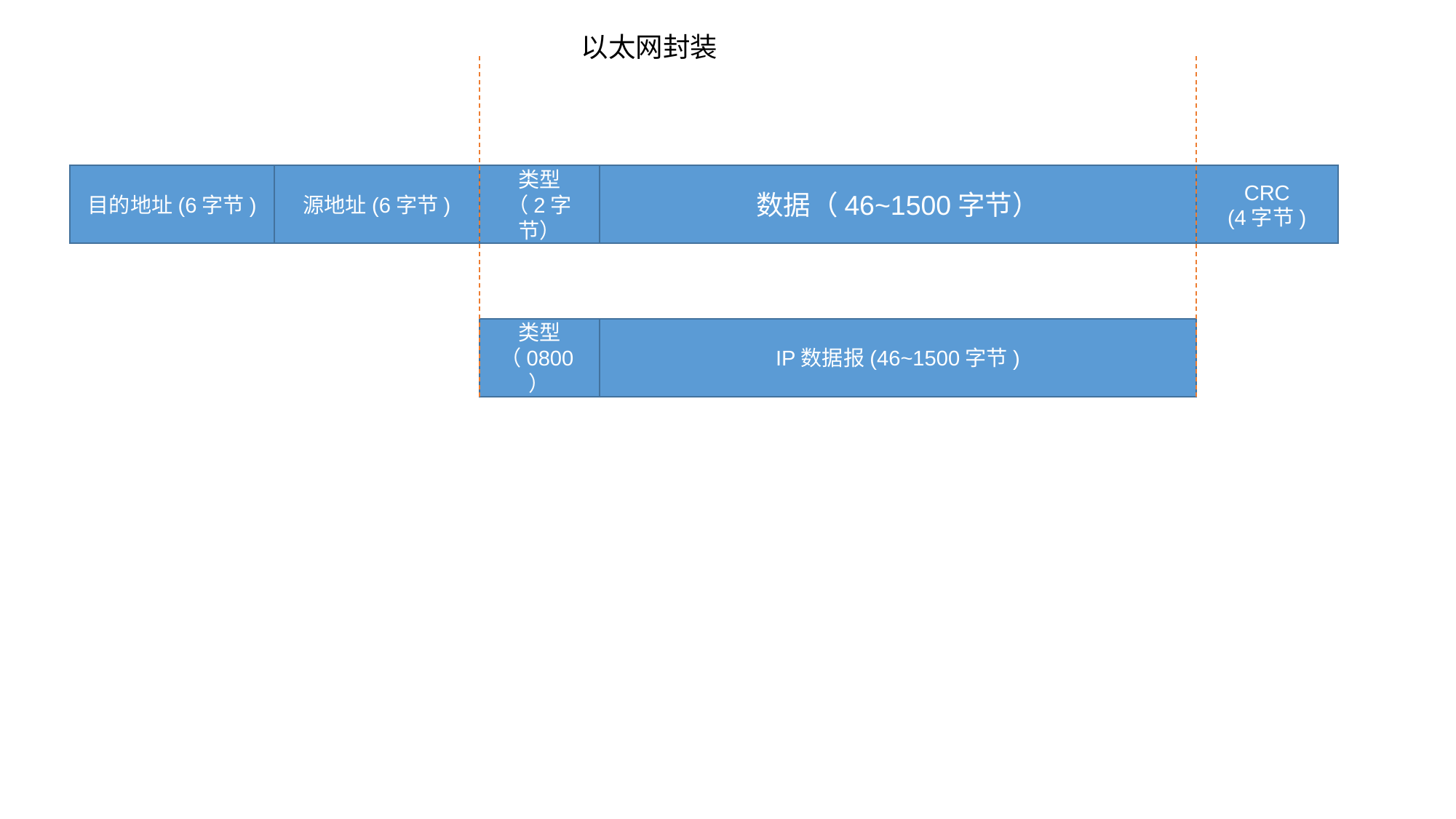

以太网封装
目的地址(6字节)
源地址(6字节)
类型
（2字节）
数据（46~1500字节）
CRC
(4字节)
类型
（0800）
IP数据报(46~1500字节)